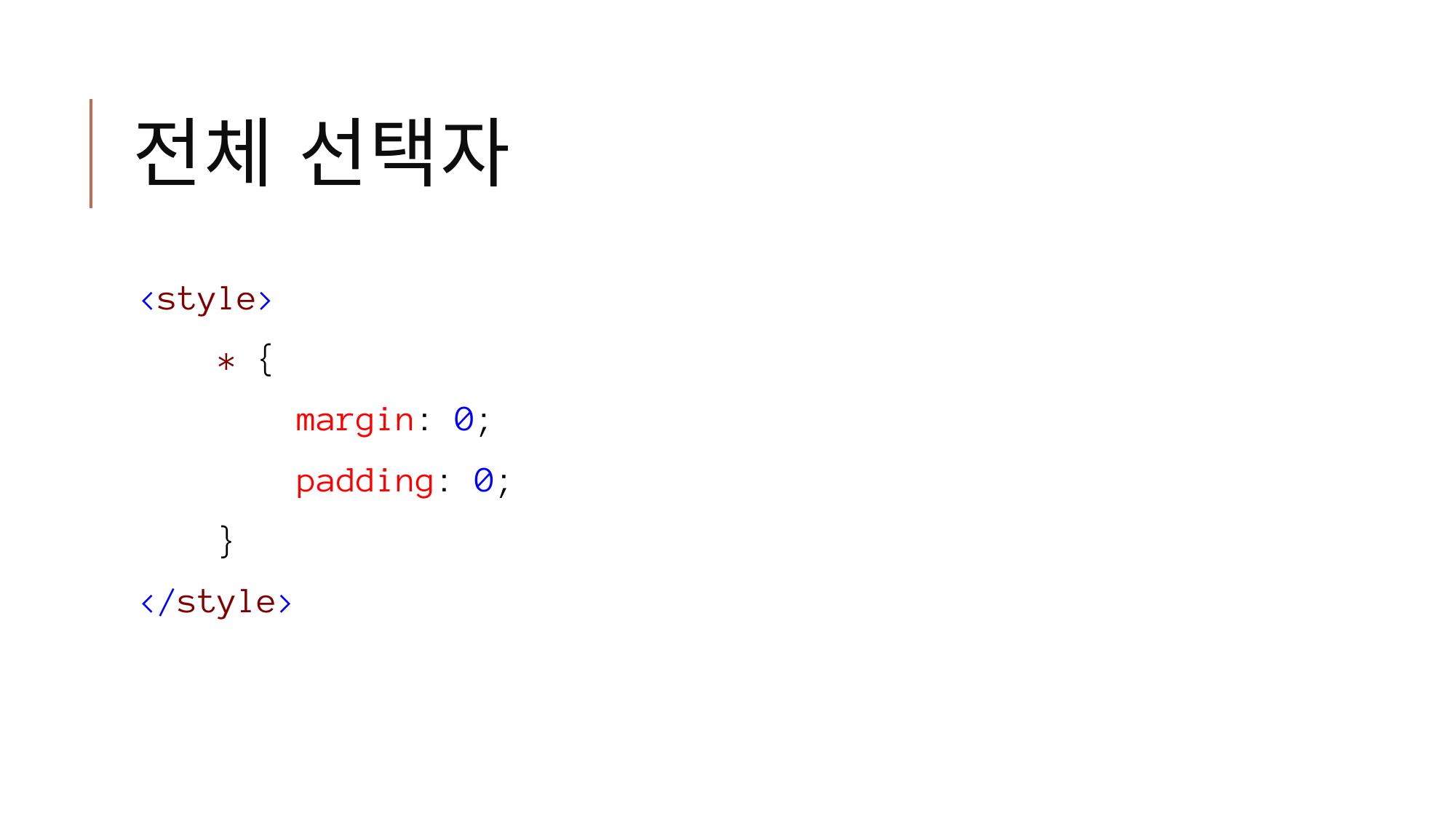

# 전체 선택자
<style>
    * {
        margin: 0;
        padding: 0;
    }
</style>